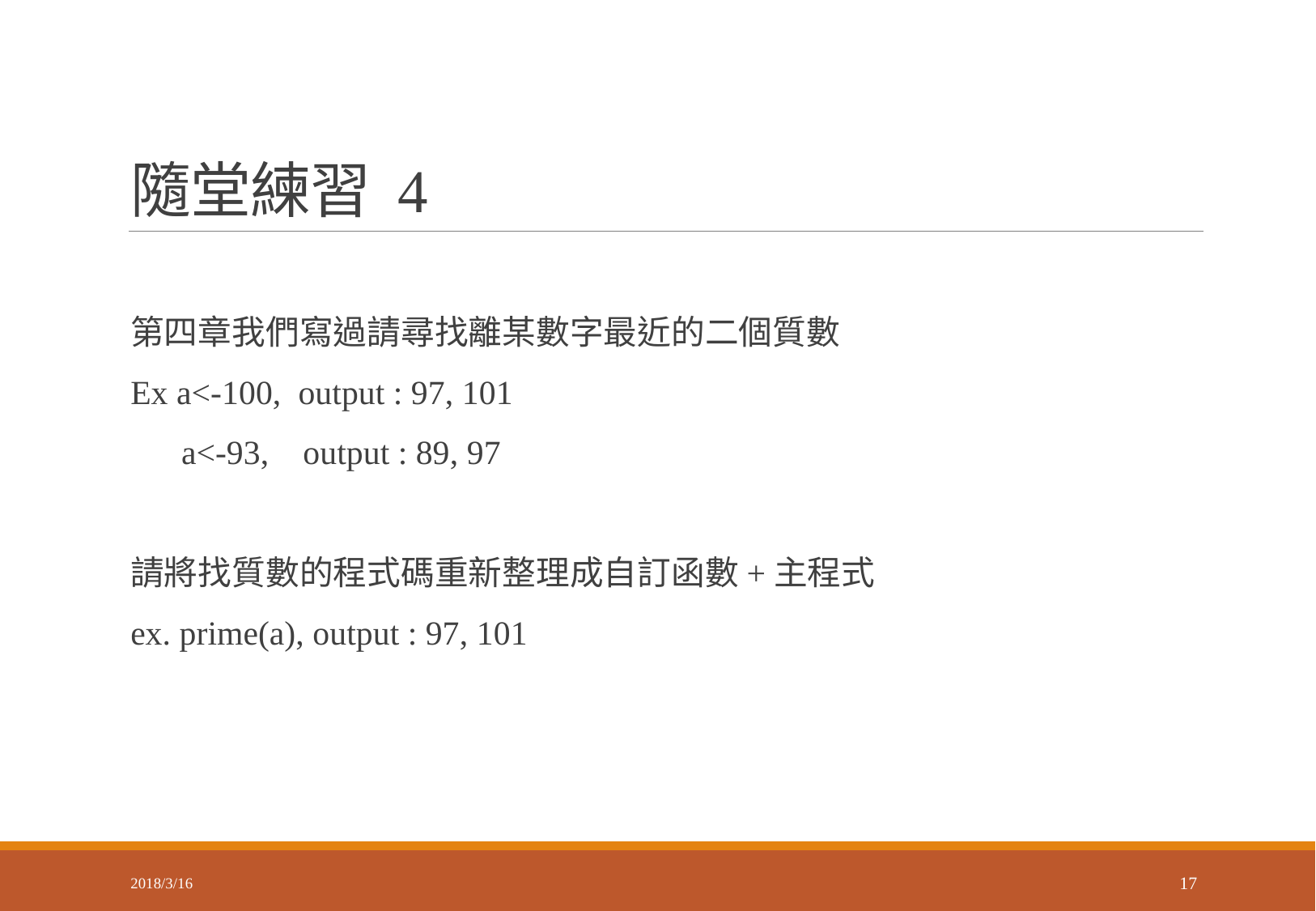

# 隨堂練習 4

第四章我們寫過請尋找離某數字最近的二個質數
Ex a<-100,  output : 97, 101
      a<-93,    output : 89, 97

請將找質數的程式碼重新整理成自訂函數+主程式
ex. prime(a), output : 97, 101

2018/3/16
17